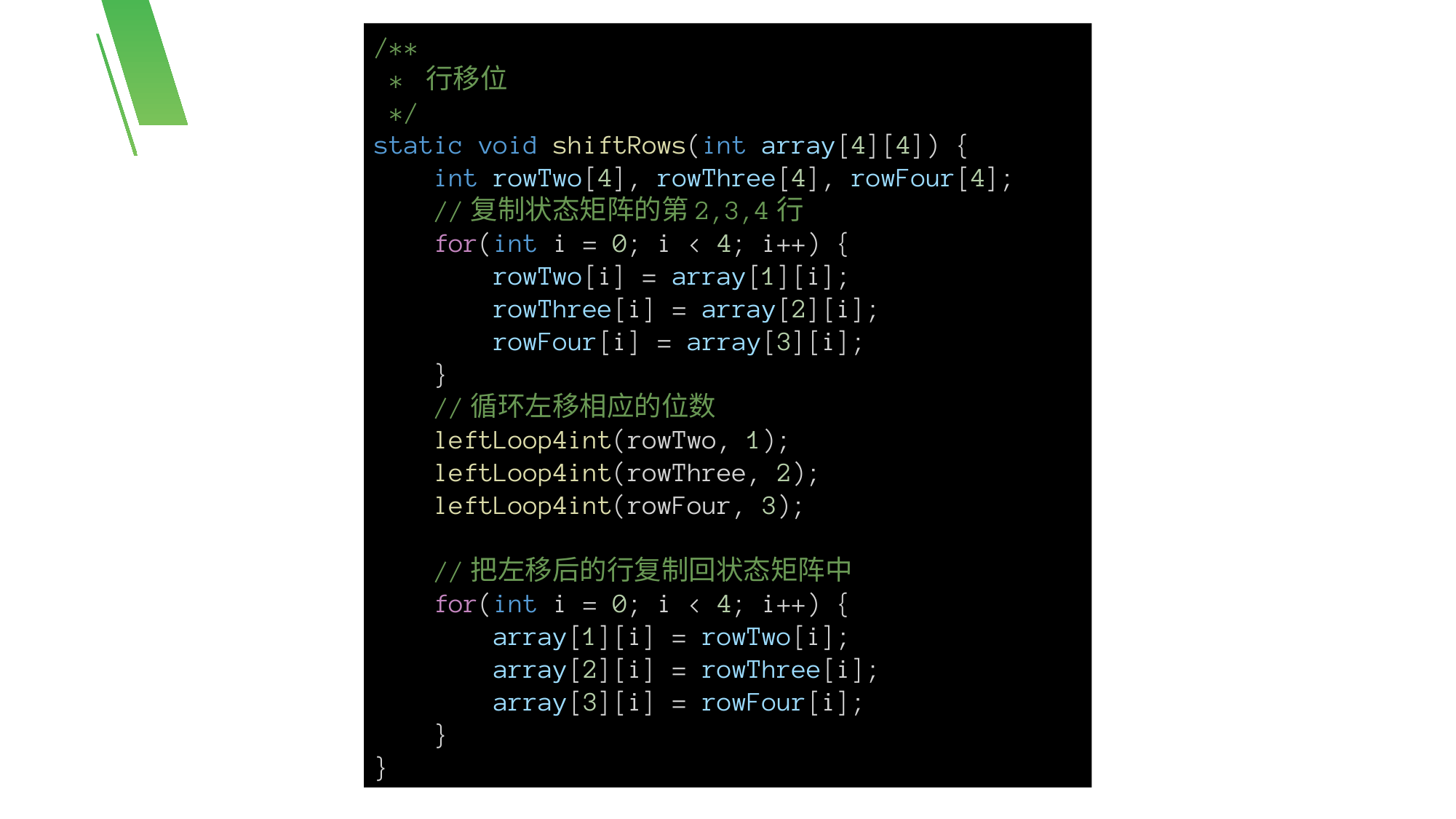

/**
 * 行移位
 */
static void shiftRows(int array[4][4]) {
    int rowTwo[4], rowThree[4], rowFour[4];
    //复制状态矩阵的第2,3,4行
    for(int i = 0; i < 4; i++) {
        rowTwo[i] = array[1][i];
        rowThree[i] = array[2][i];
        rowFour[i] = array[3][i];
    }
    //循环左移相应的位数
    leftLoop4int(rowTwo, 1);
    leftLoop4int(rowThree, 2);
    leftLoop4int(rowFour, 3);
    //把左移后的行复制回状态矩阵中
    for(int i = 0; i < 4; i++) {
        array[1][i] = rowTwo[i];
        array[2][i] = rowThree[i];
        array[3][i] = rowFour[i];
    }
}